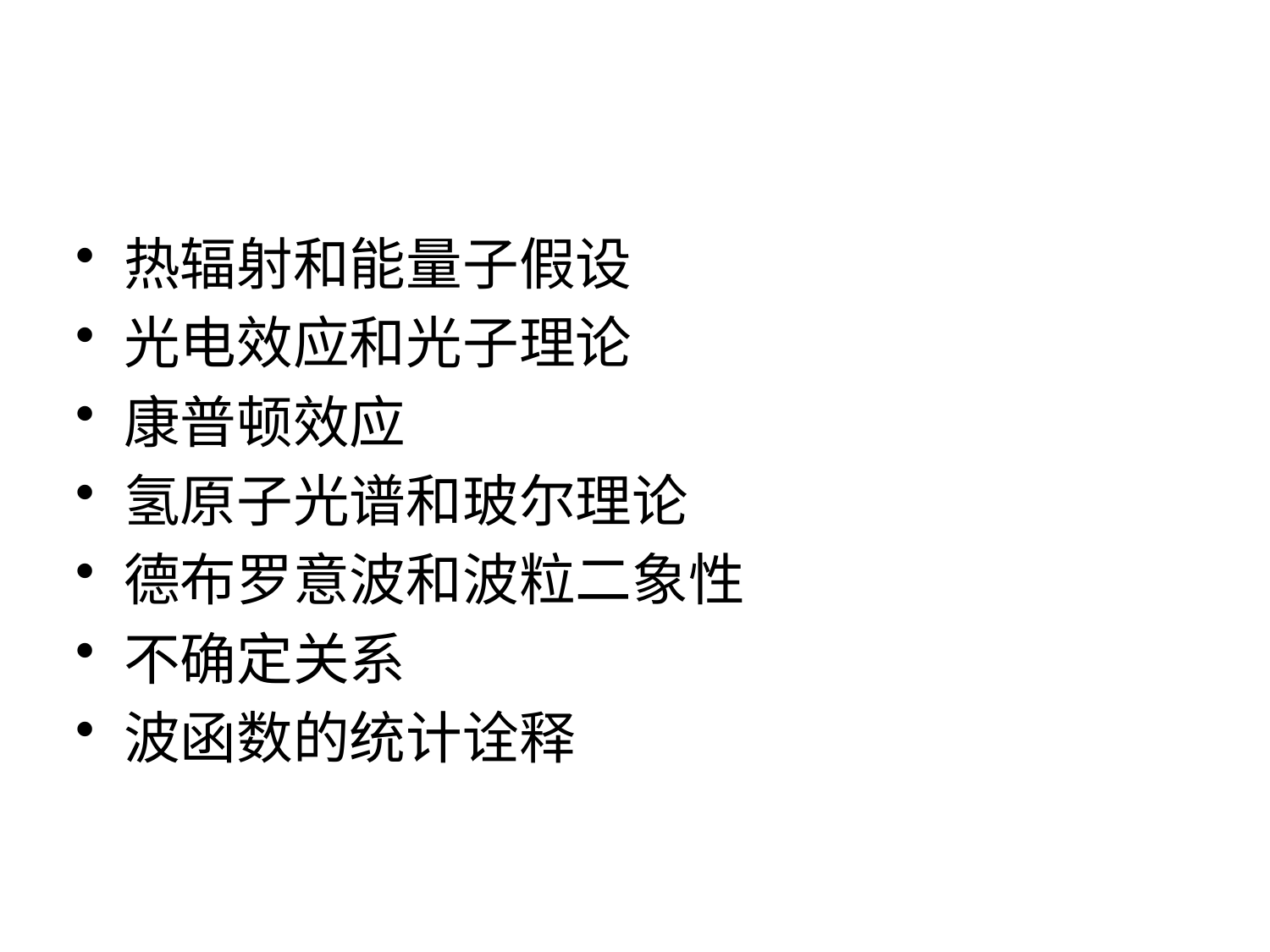

#
热辐射和能量子假设
光电效应和光子理论
康普顿效应
氢原子光谱和玻尔理论
德布罗意波和波粒二象性
不确定关系
波函数的统计诠释